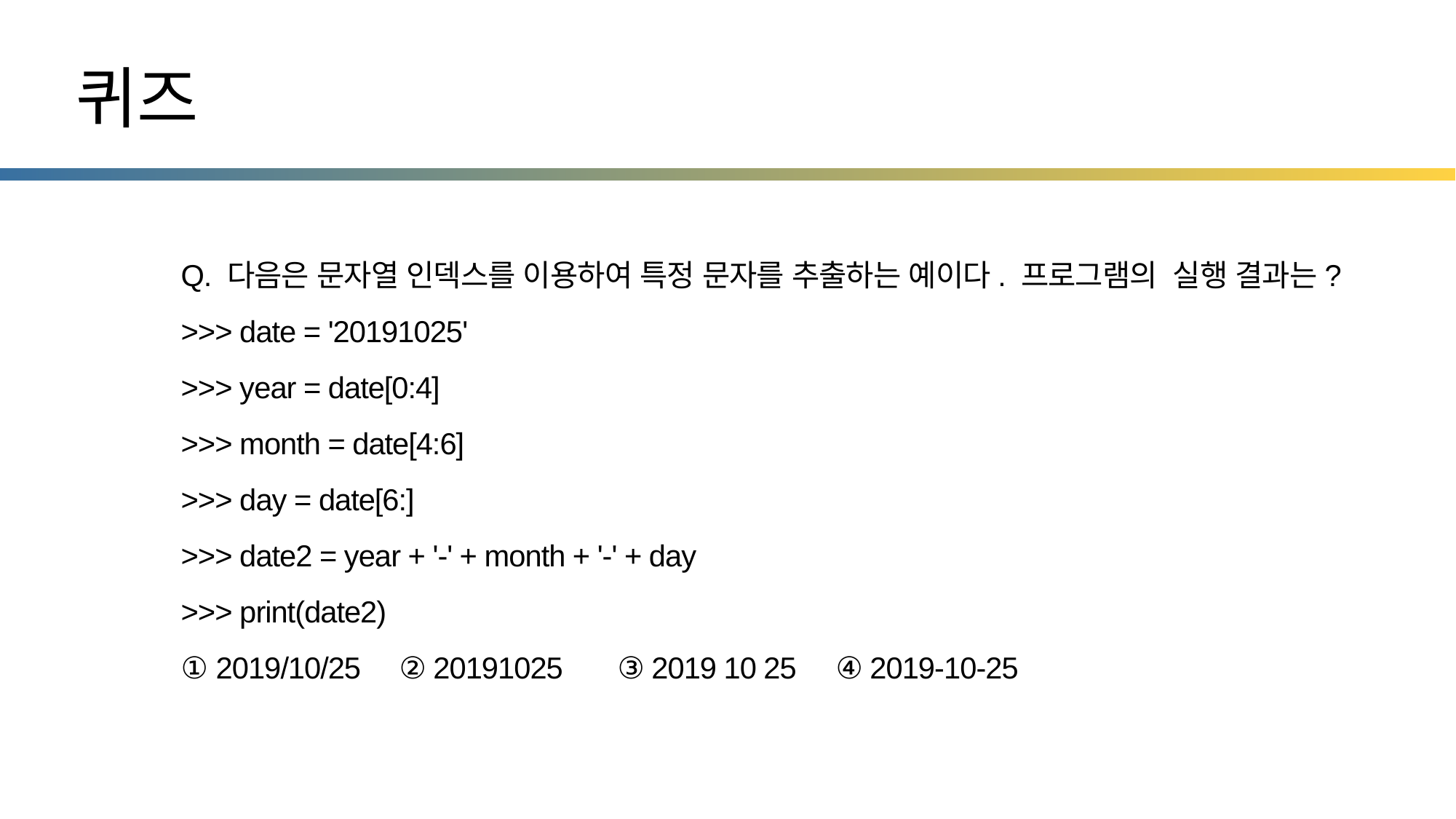

# 퀴즈
Q. 다음은 문자열 인덱스를 이용하여 특정 문자를 추출하는 예이다. 프로그램의  실행 결과는?
>>> date = '20191025'
>>> year = date[0:4]
>>> month = date[4:6]
>>> day = date[6:]
>>> date2 = year + '-' + month + '-' + day
>>> print(date2)
① 2019/10/25	② 20191025	③ 2019 10 25	④ 2019-10-25